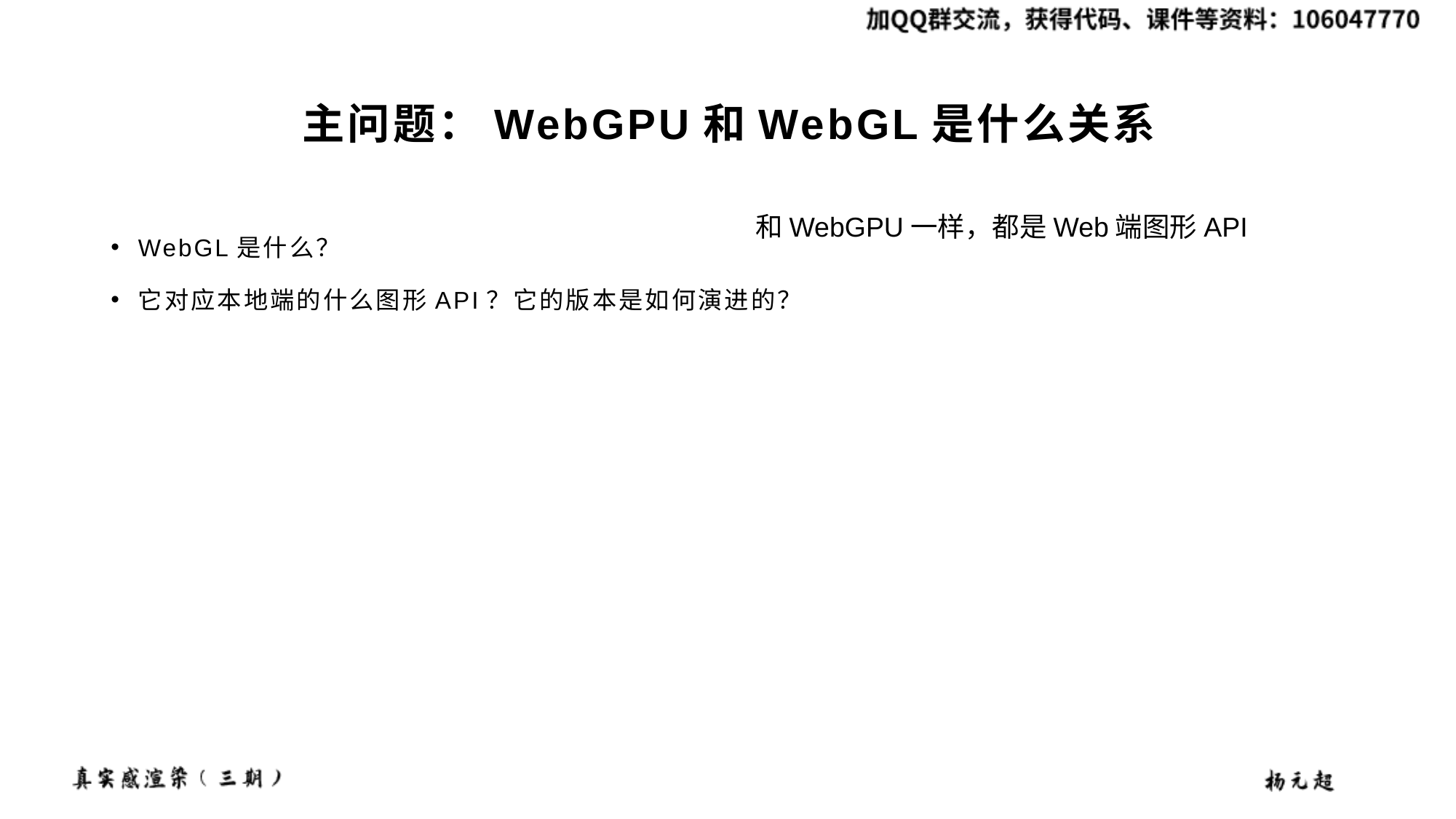

# 主问题：WebGPU和WebGL是什么关系
和WebGPU一样，都是Web端图形API

WebGL是什么？
它对应本地端的什么图形API？它的版本是如何演进的？